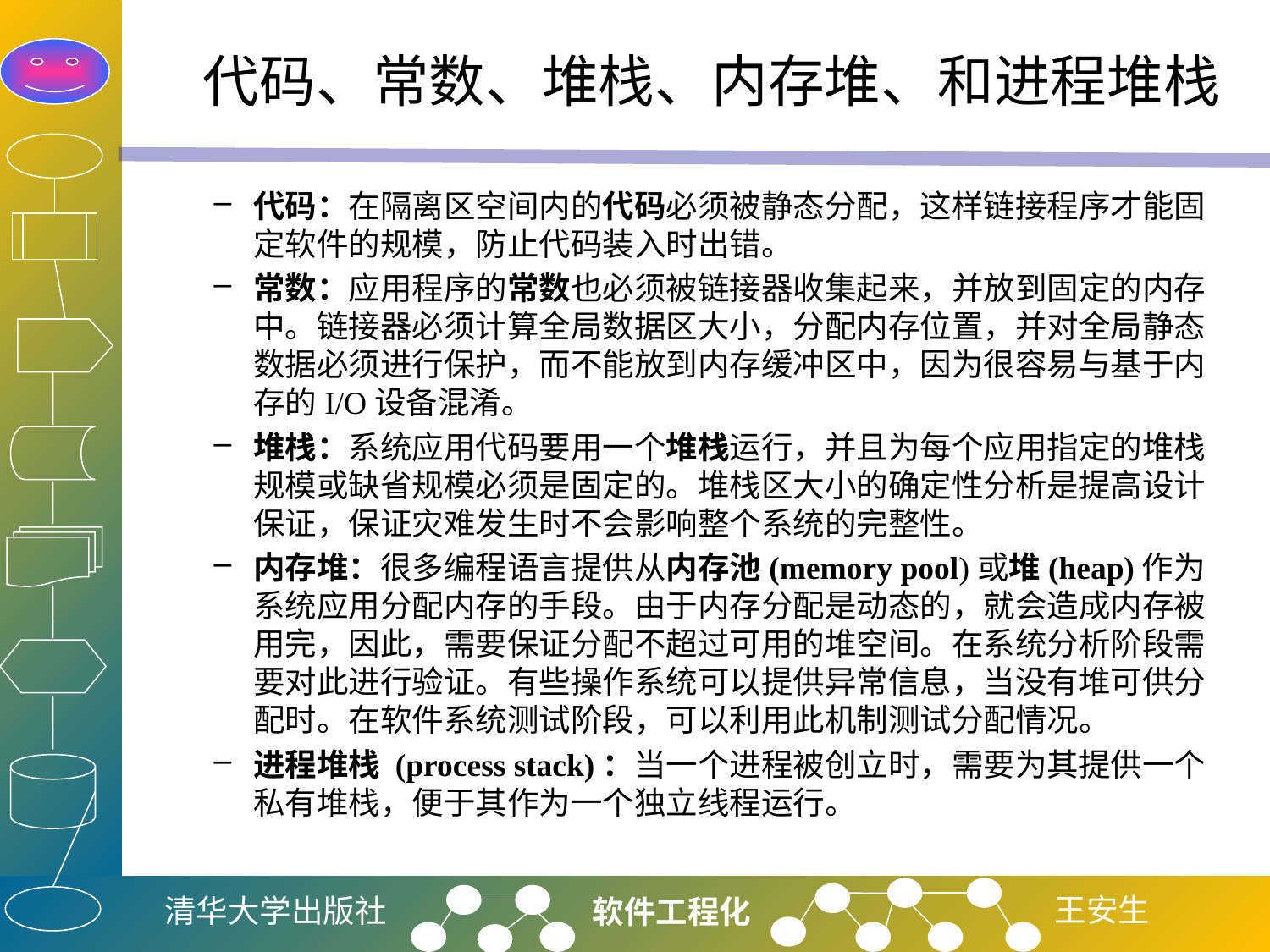

# 代码、常数、堆栈、内存堆、和进程堆栈
代码：在隔离区空间内的代码必须被静态分配，这样链接程序才能固定软件的规模，防止代码装入时出错。
常数：应用程序的常数也必须被链接器收集起来，并放到固定的内存中。链接器必须计算全局数据区大小，分配内存位置，并对全局静态数据必须进行保护，而不能放到内存缓冲区中，因为很容易与基于内存的I/O设备混淆。
堆栈：系统应用代码要用一个堆栈运行，并且为每个应用指定的堆栈规模或缺省规模必须是固定的。堆栈区大小的确定性分析是提高设计保证，保证灾难发生时不会影响整个系统的完整性。
内存堆：很多编程语言提供从内存池(memory pool)或堆(heap)作为系统应用分配内存的手段。由于内存分配是动态的，就会造成内存被用完，因此，需要保证分配不超过可用的堆空间。在系统分析阶段需要对此进行验证。有些操作系统可以提供异常信息，当没有堆可供分配时。在软件系统测试阶段，可以利用此机制测试分配情况。
进程堆栈 (process stack)：当一个进程被创立时，需要为其提供一个私有堆栈，便于其作为一个独立线程运行。